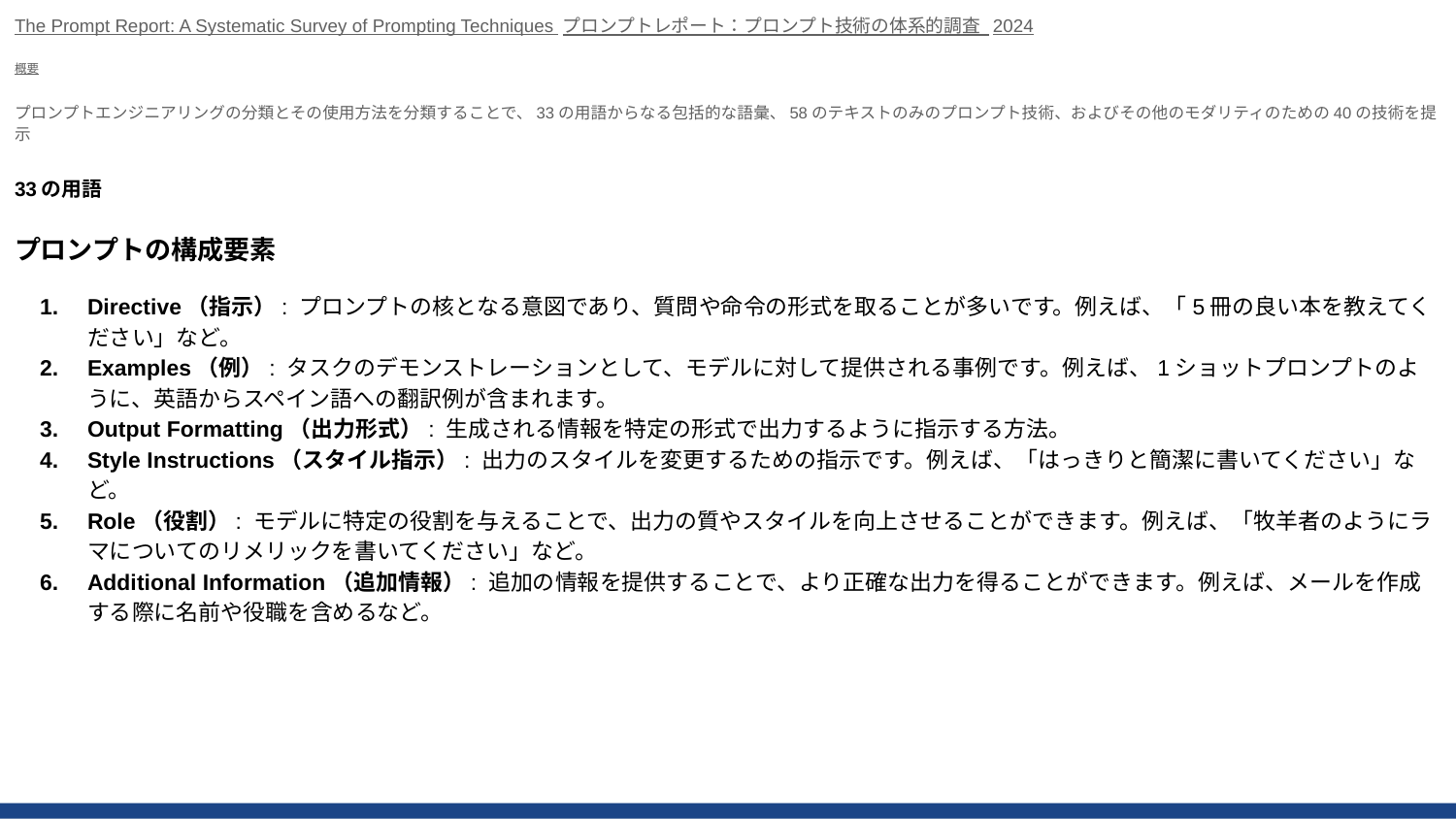

The Prompt Report: A Systematic Survey of Prompting Techniques プロンプトレポート：プロンプト技術の体系的調査  2024
概要
プロンプトエンジニアリングの分類とその使用方法を分類することで、33の用語からなる包括的な語彙、58のテキストのみのプロンプト技術、およびその他のモダリティのための40の技術を提示
33の用語
プロンプトの構成要素
Directive（指示）: プロンプトの核となる意図であり、質問や命令の形式を取ることが多いです。例えば、「5冊の良い本を教えてください」など。
Examples（例）: タスクのデモンストレーションとして、モデルに対して提供される事例です。例えば、1ショットプロンプトのように、英語からスペイン語への翻訳例が含まれます。
Output Formatting（出力形式）: 生成される情報を特定の形式で出力するように指示する方法。
Style Instructions（スタイル指示）: 出力のスタイルを変更するための指示です。例えば、「はっきりと簡潔に書いてください」など。
Role（役割）: モデルに特定の役割を与えることで、出力の質やスタイルを向上させることができます。例えば、「牧羊者のようにラマについてのリメリックを書いてください」など。
Additional Information（追加情報）: 追加の情報を提供することで、より正確な出力を得ることができます。例えば、メールを作成する際に名前や役職を含めるなど。